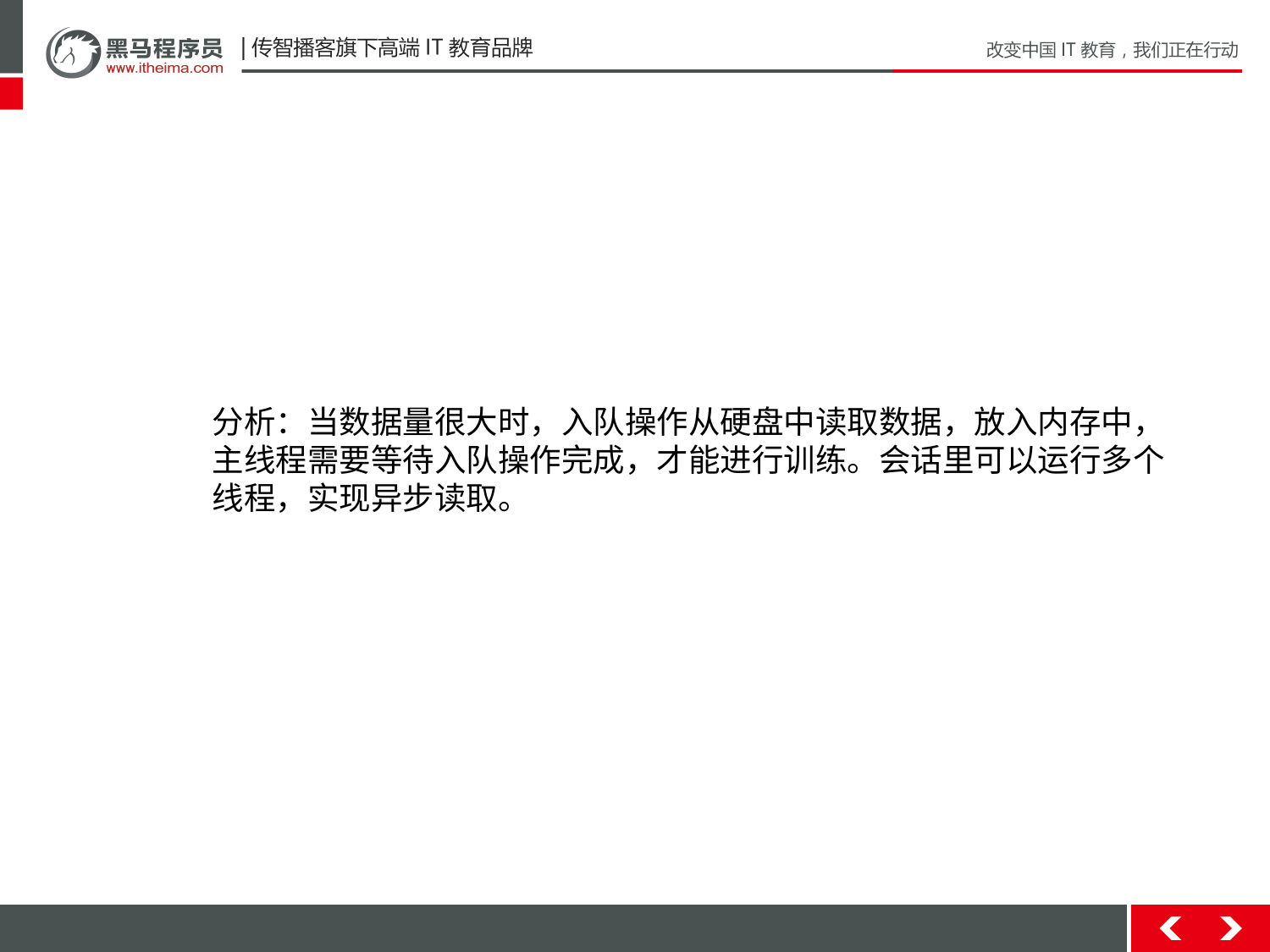

分析：当数据量很大时，入队操作从硬盘中读取数据，放入内存中，
主线程需要等待入队操作完成，才能进行训练。会话里可以运行多个
线程，实现异步读取。